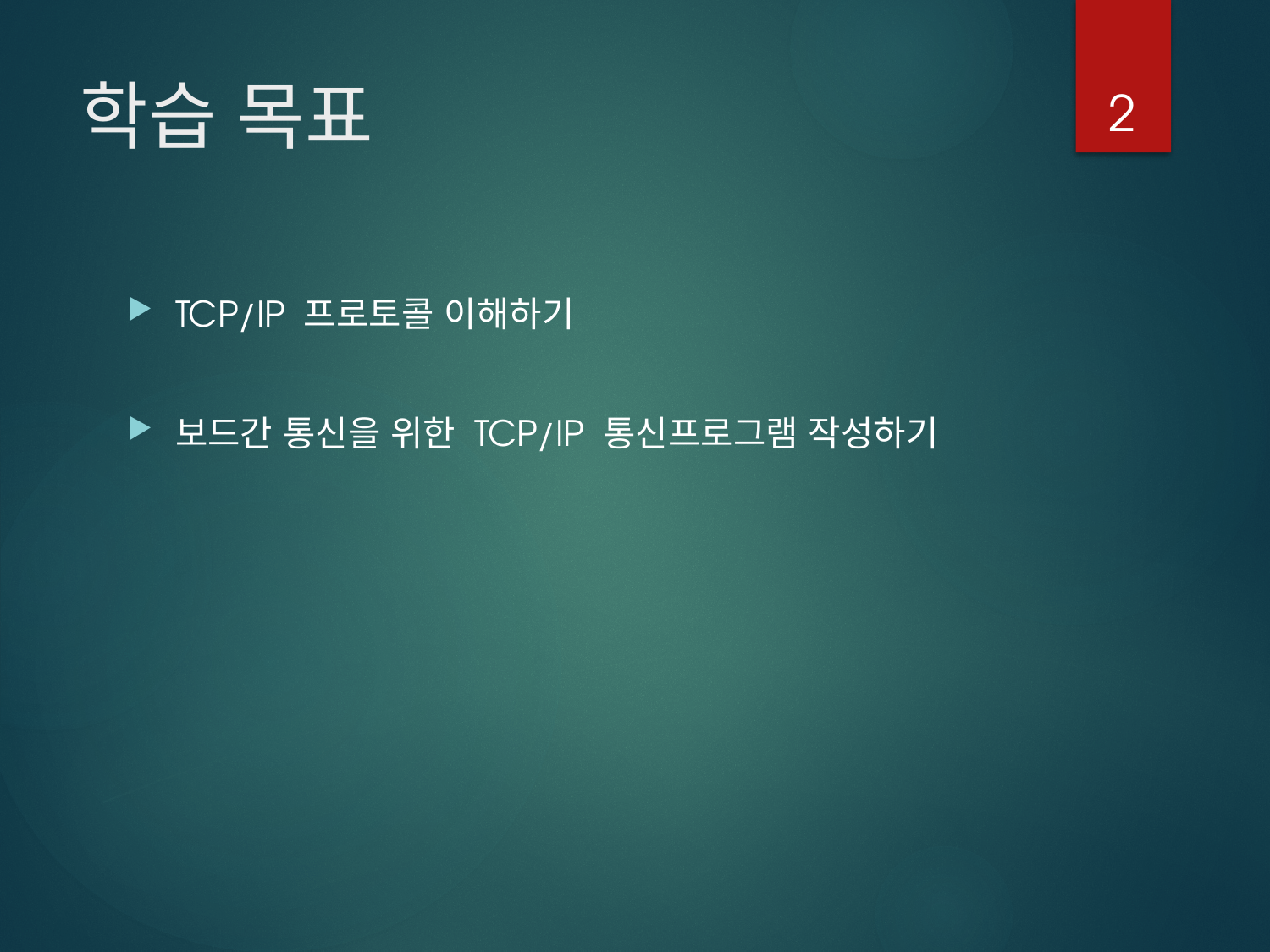

2
# 학습 목표
TCP/IP 프로토콜 이해하기

보드간 통신을 위한 TCP/IP 통신프로그램 작성하기